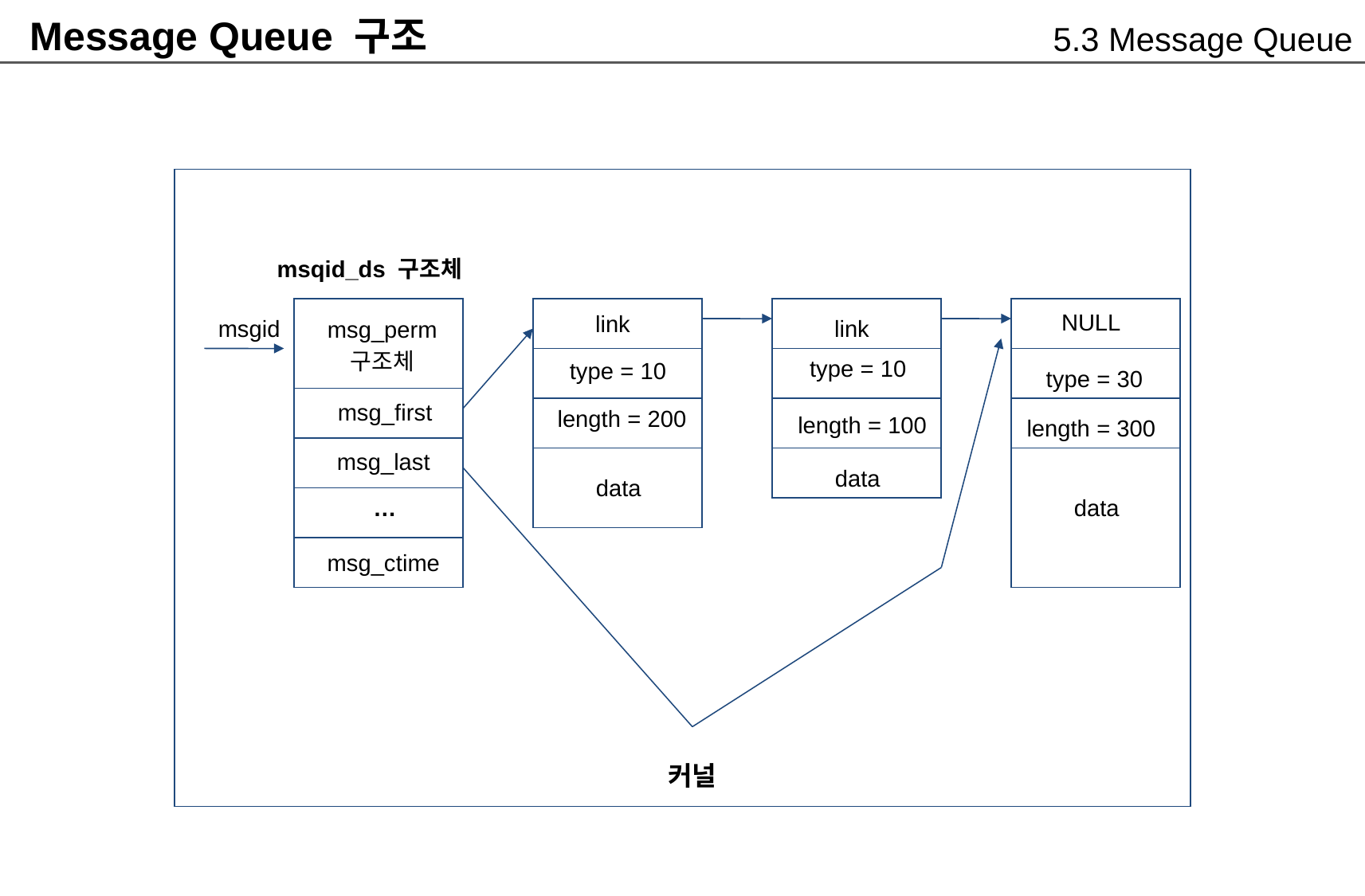

# Message Queue 구조
5.3 Message Queue

msqid_ds 구조체

NULL
link
msgid
msg_perm
구조체
link

type = 10
type = 10
type = 30

msg_first

length = 200
length = 100
length = 300

msg_last

data

data

data
…

msg_ctime

커널